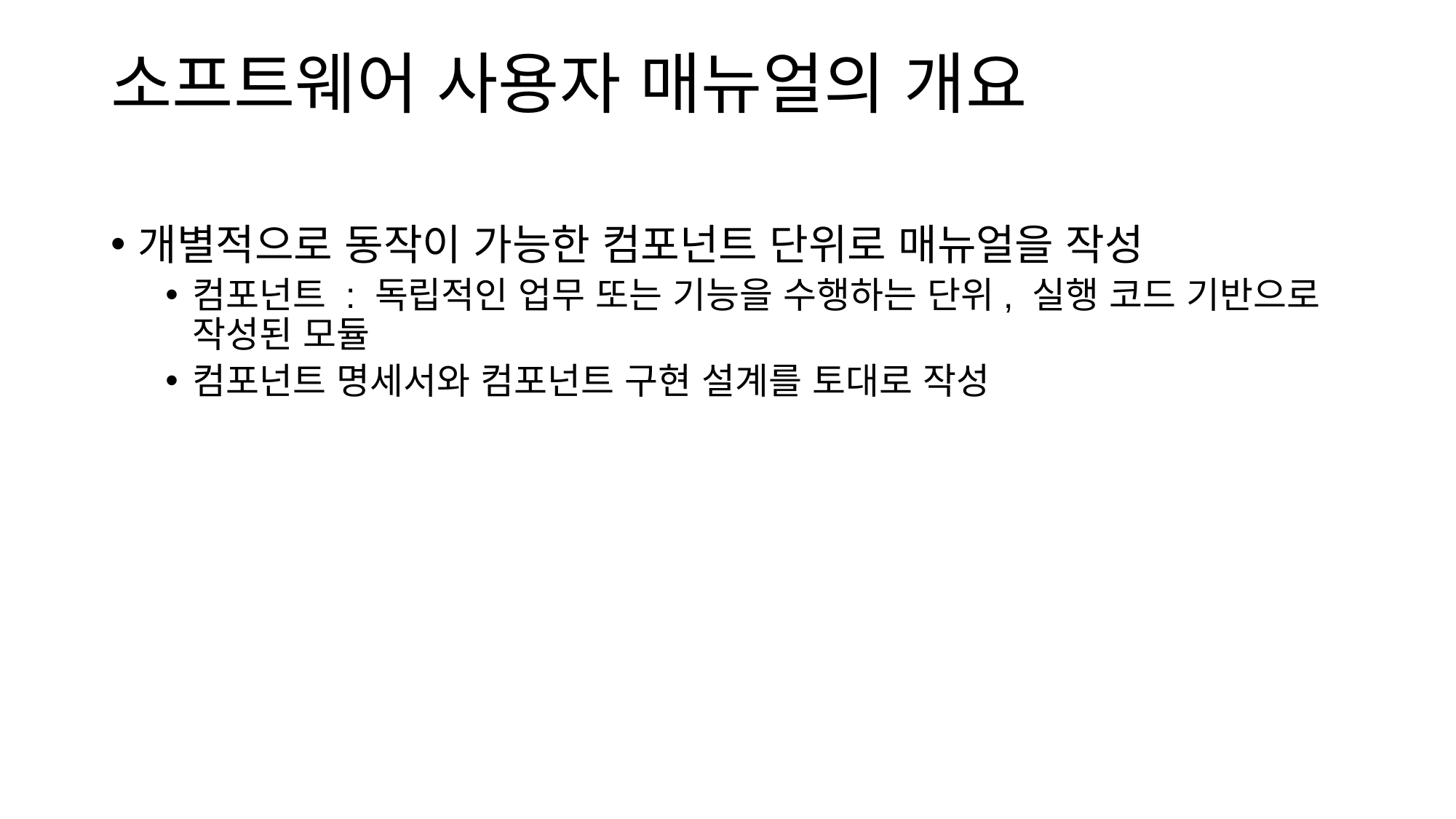

# 소프트웨어 사용자 매뉴얼의 개요

개별적으로 동작이 가능한 컴포넌트 단위로 매뉴얼을 작성
컴포넌트 : 독립적인 업무 또는 기능을 수행하는 단위, 실행 코드 기반으로 작성된 모듈
컴포넌트 명세서와 컴포넌트 구현 설계를 토대로 작성